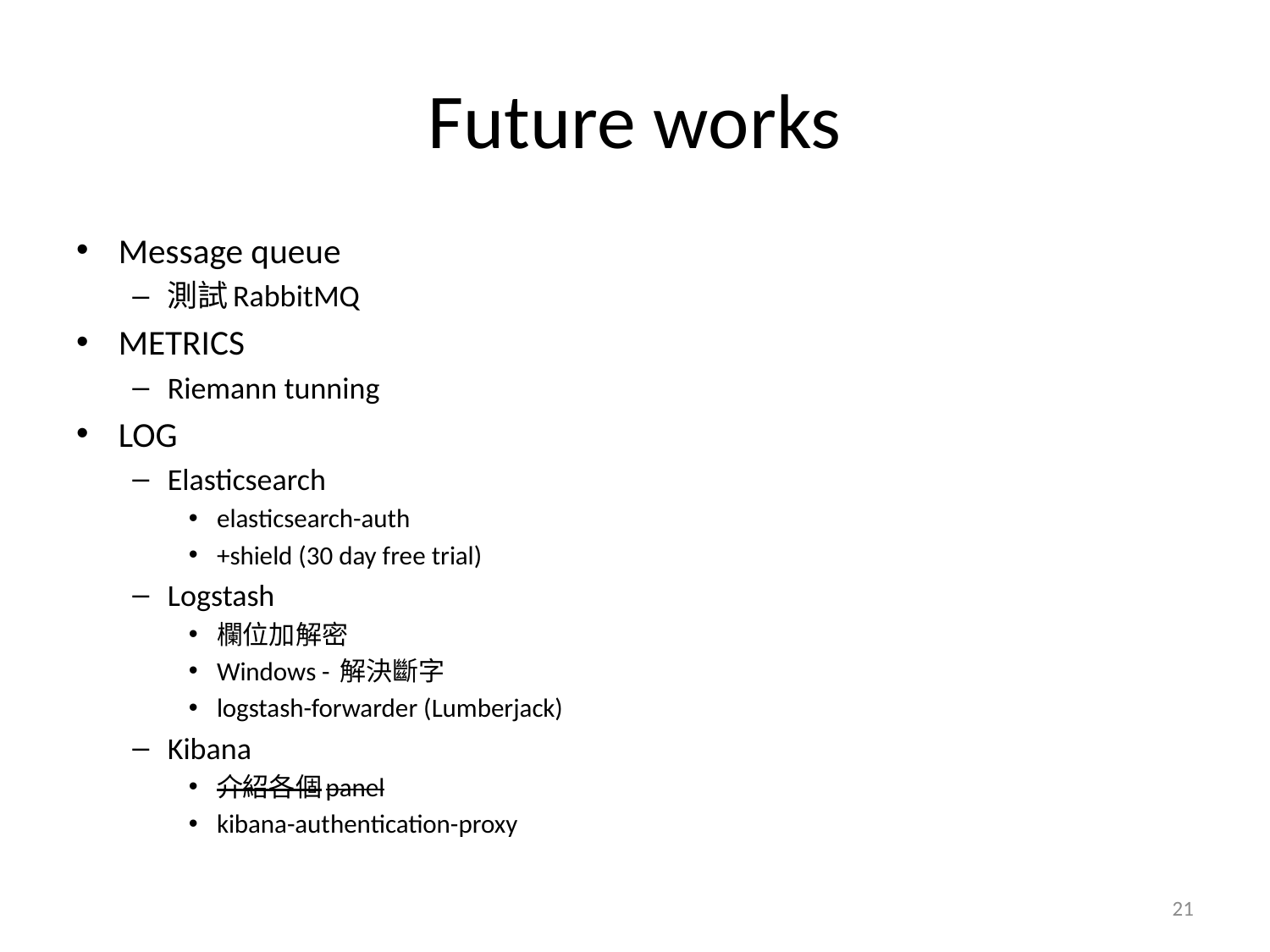

# Future works
Message queue
測試RabbitMQ
METRICS
Riemann tunning
LOG
Elasticsearch
elasticsearch-auth
+shield (30 day free trial)
Logstash
欄位加解密
Windows - 解決斷字
logstash-forwarder (Lumberjack)
Kibana
介紹各個panel
kibana-authentication-proxy

21